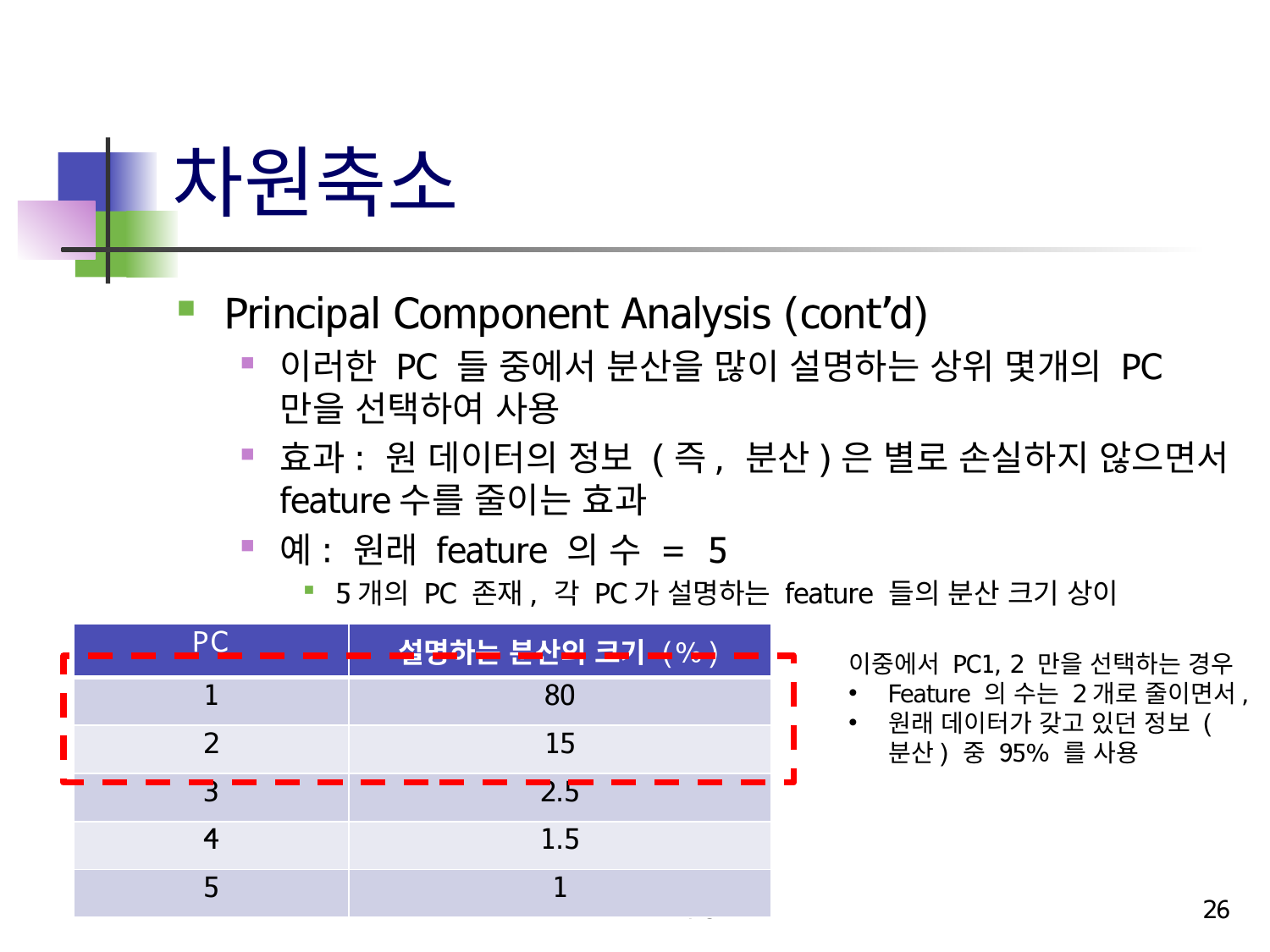

# 차원축소
Principal Component Analysis (cont’d)
이러한 PC 들 중에서 분산을 많이 설명하는 상위 몇개의 PC만을 선택하여 사용
효과: 원 데이터의 정보 (즉, 분산)은 별로 손실하지 않으면서 feature수를 줄이는 효과
예: 원래 feature 의 수 =  5
5개의 PC 존재, 각 PC가 설명하는 feature 들의 분산 크기 상이
| PC | 설명하는 분산의 크기 (%) |
| --- | --- |
| 1 | 80 |
| 2 | 15 |
| 3 | 2.5 |
| 4 | 1.5 |
| 5 | 1 |
이중에서 PC1, 2 만을 선택하는 경우
Feature 의 수는 2개로 줄이면서,
원래 데이터가 갖고 있던 정보 (분산) 중 95% 를 사용

PCA
26